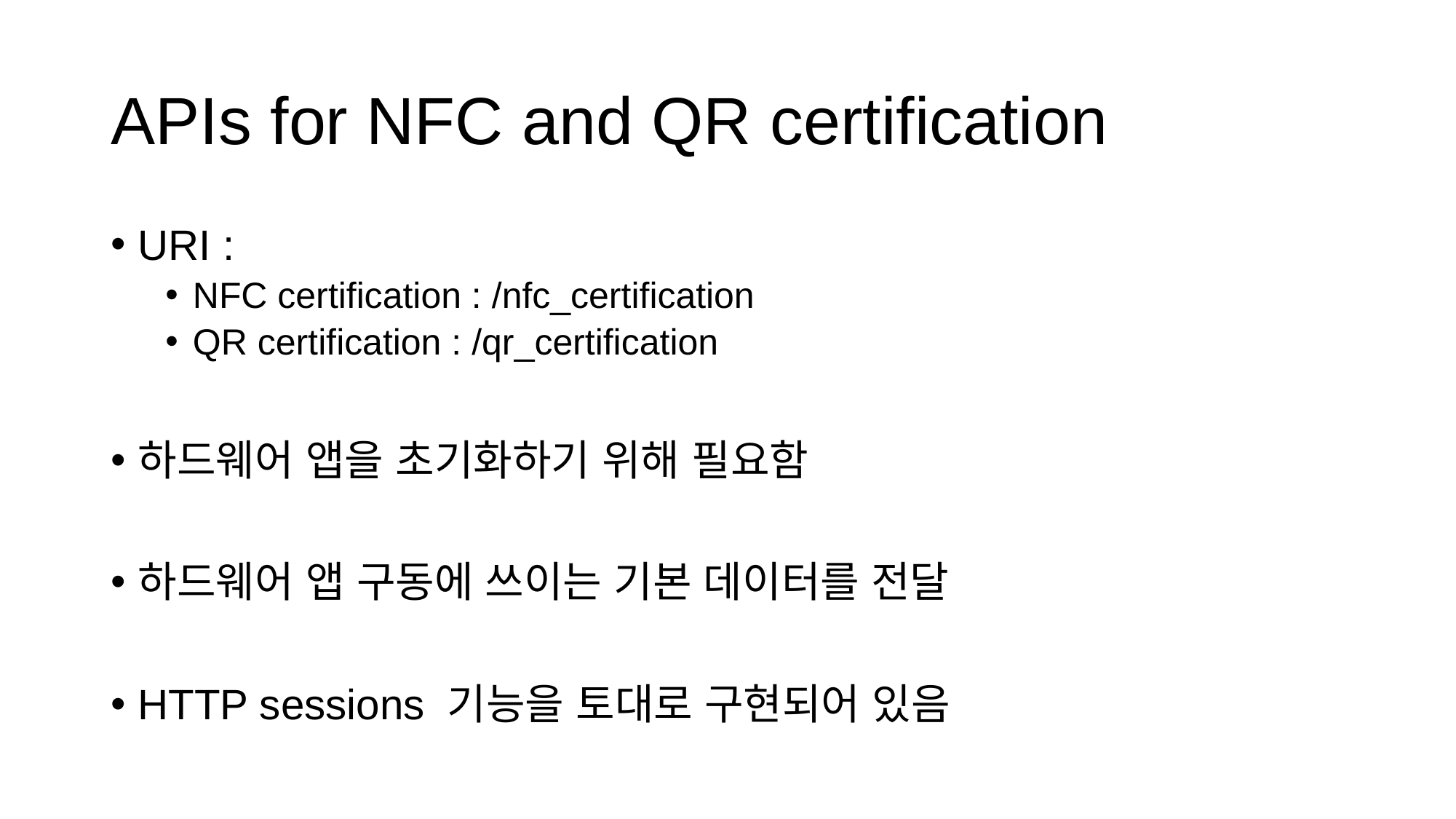

# APIs for NFC and QR certification
URI :
NFC certification : /nfc_certification
QR certification : /qr_certification

하드웨어 앱을 초기화하기 위해 필요함

하드웨어 앱 구동에 쓰이는 기본 데이터를 전달

HTTP sessions 기능을 토대로 구현되어 있음